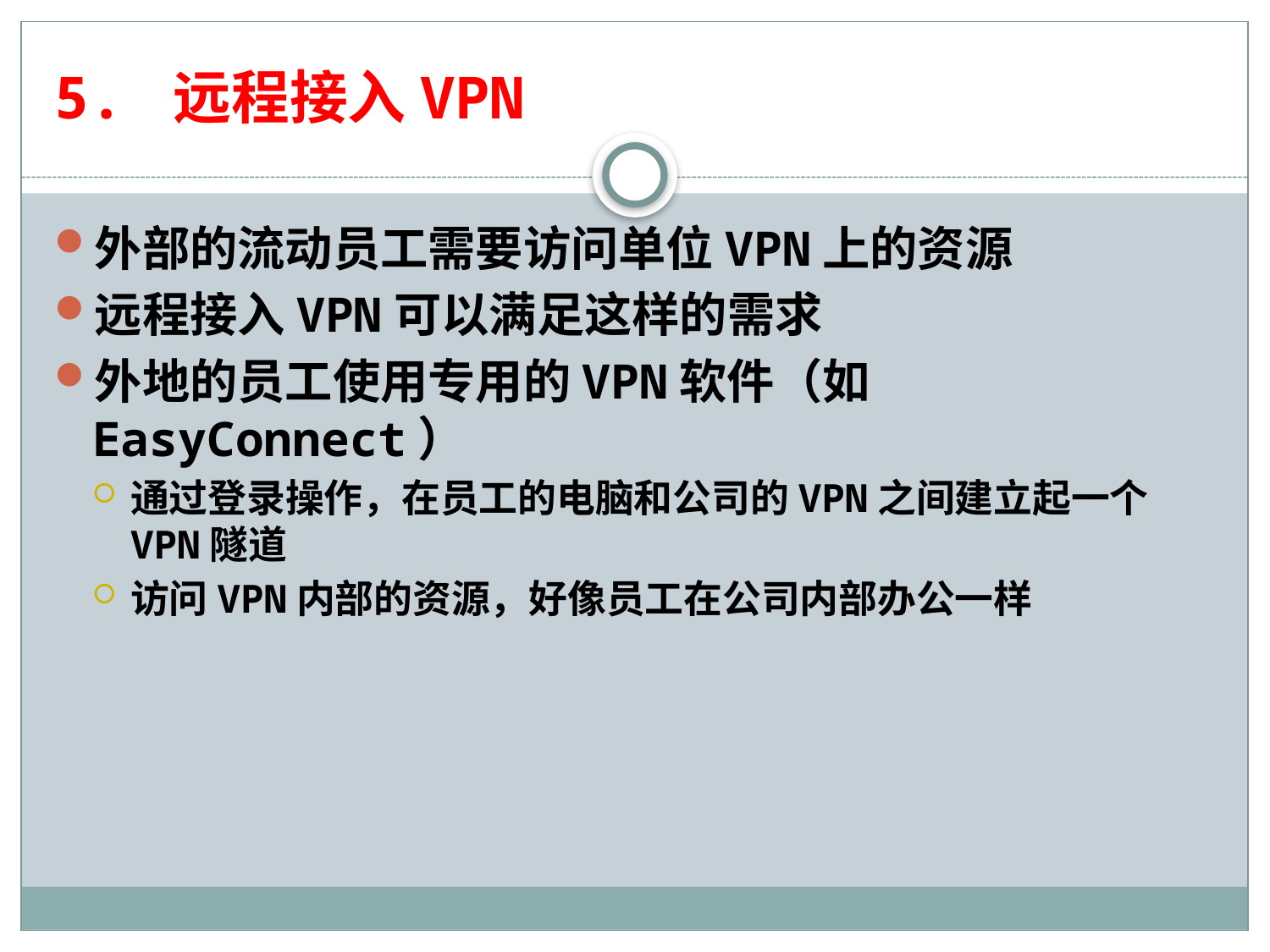

# 5. 远程接入VPN
外部的流动员工需要访问单位VPN上的资源
远程接入VPN可以满足这样的需求
外地的员工使用专用的VPN软件（如EasyConnect）
通过登录操作，在员工的电脑和公司的VPN之间建立起一个VPN隧道
访问VPN内部的资源，好像员工在公司内部办公一样